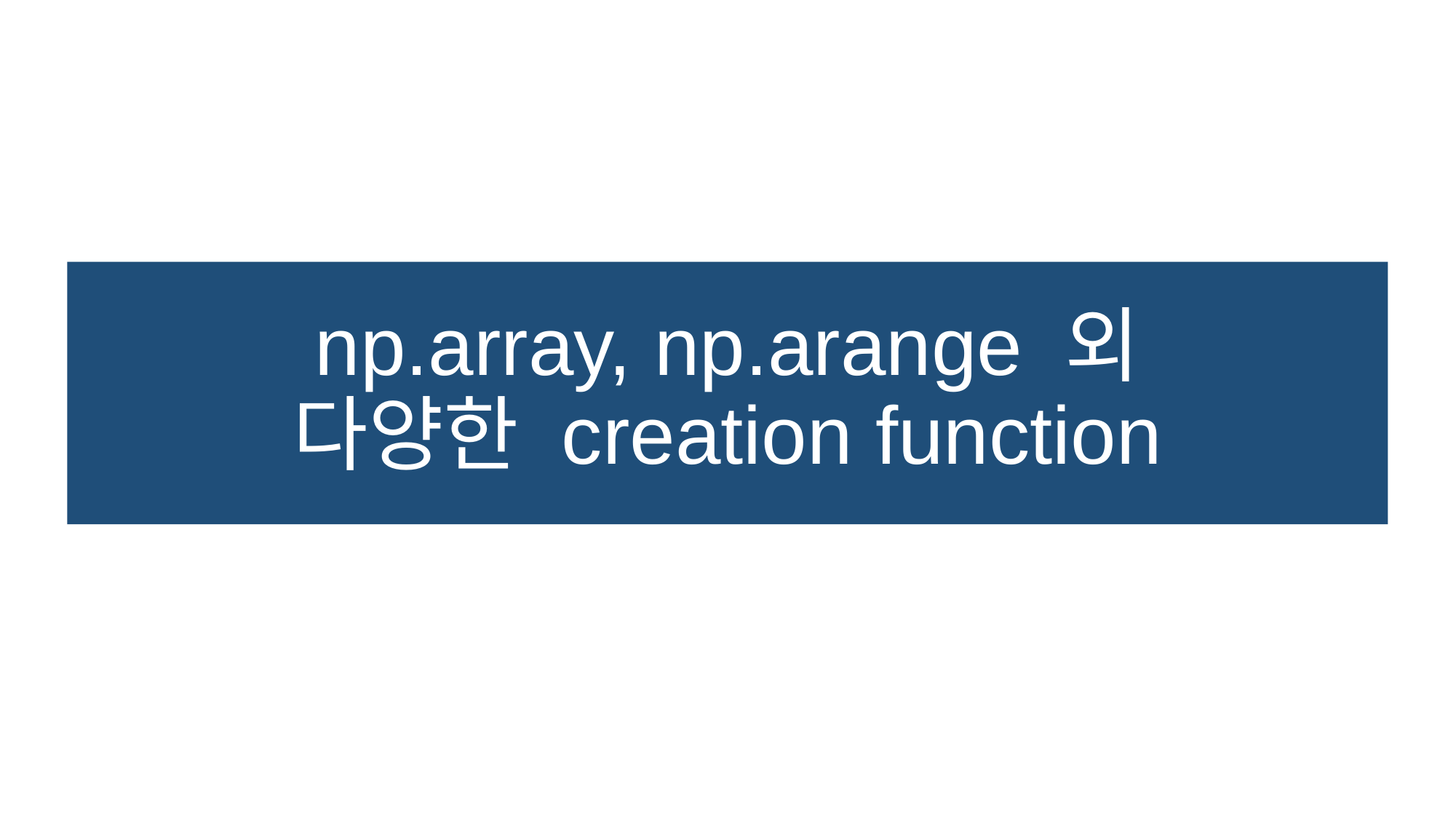

# np.array, np.arange 외 다양한 creation function